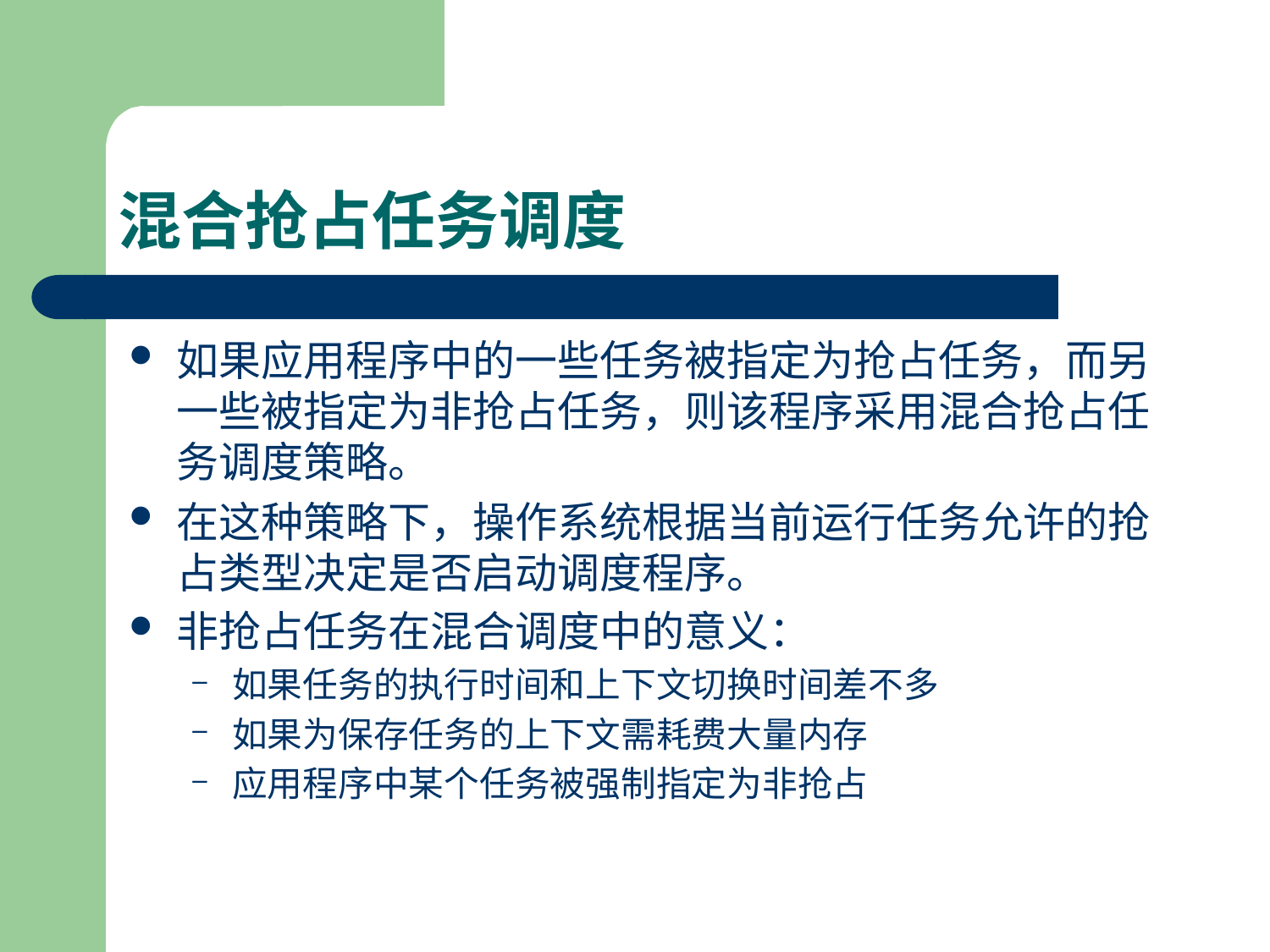

# 混合抢占任务调度
如果应用程序中的一些任务被指定为抢占任务，而另一些被指定为非抢占任务，则该程序采用混合抢占任务调度策略。
在这种策略下，操作系统根据当前运行任务允许的抢占类型决定是否启动调度程序。
非抢占任务在混合调度中的意义：
如果任务的执行时间和上下文切换时间差不多
如果为保存任务的上下文需耗费大量内存
应用程序中某个任务被强制指定为非抢占